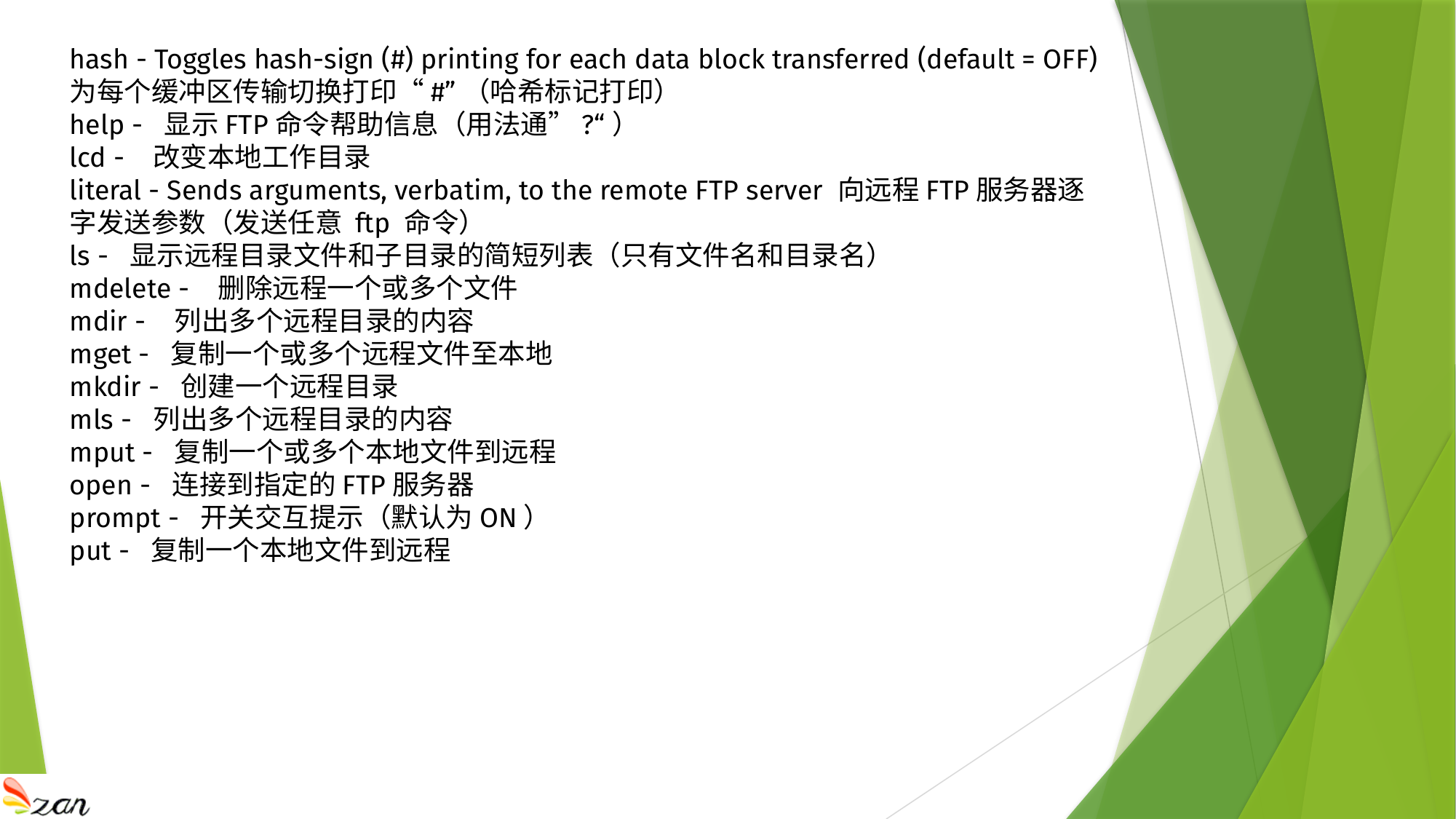

hash - Toggles hash-sign (#) printing for each data block transferred (default = OFF) 为每个缓冲区传输切换打印“#”（哈希标记打印）
help -  显示FTP命令帮助信息（用法通”?“）
lcd -   改变本地工作目录
literal - Sends arguments, verbatim, to the remote FTP server 向远程FTP服务器逐字发送参数（发送任意 ftp 命令）
ls -  显示远程目录文件和子目录的简短列表（只有文件名和目录名）
mdelete -   删除远程一个或多个文件
mdir -   列出多个远程目录的内容
mget -  复制一个或多个远程文件至本地
mkdir -  创建一个远程目录
mls -  列出多个远程目录的内容
mput -  复制一个或多个本地文件到远程
open -  连接到指定的FTP服务器
prompt -  开关交互提示（默认为ON）
put -  复制一个本地文件到远程